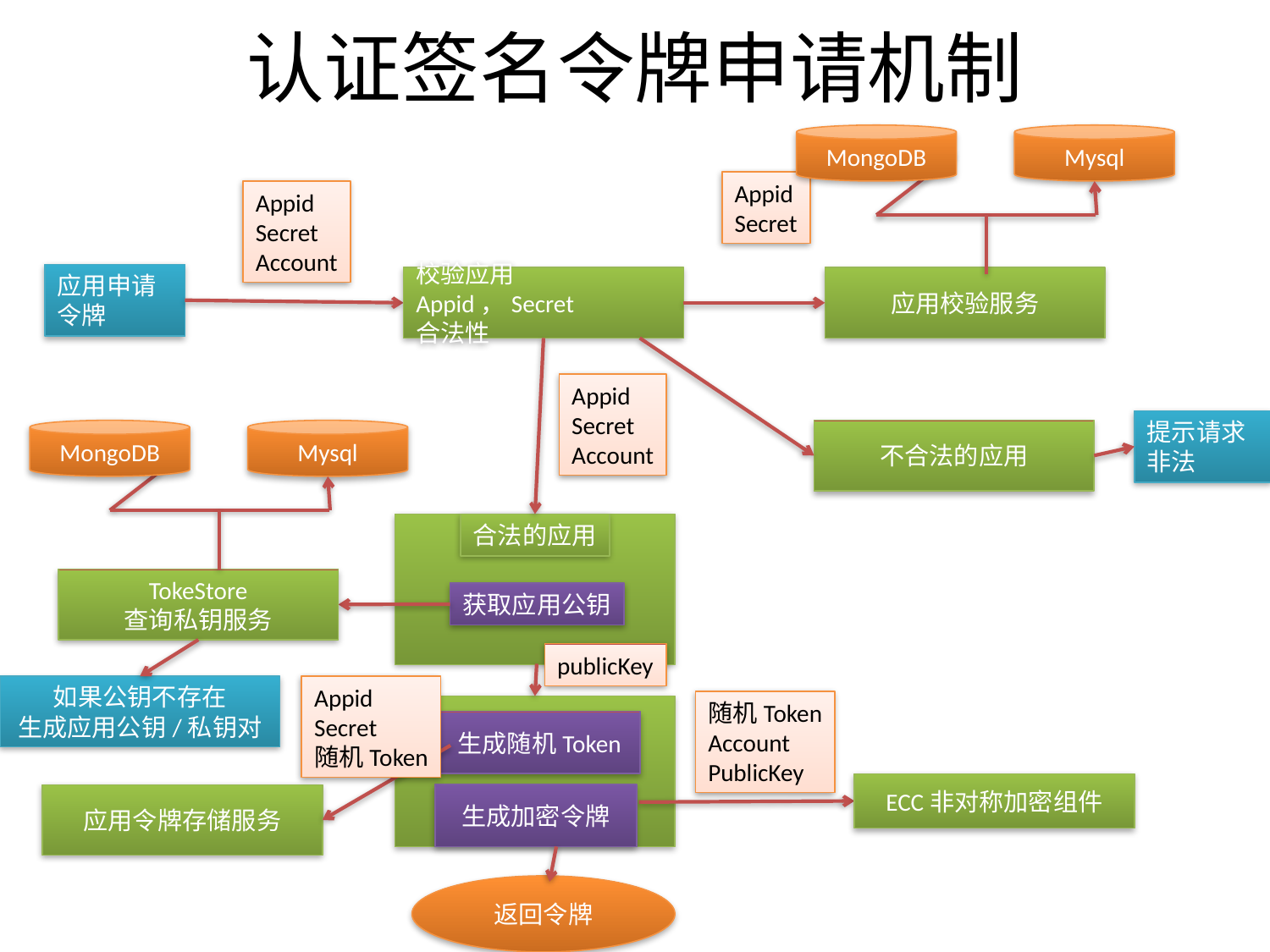

# 认证签名令牌申请机制
MongoDB
Mysql
Appid
Secret
Appid
Secret
Account
应用申请令牌
校验应用Appid，Secret
合法性
应用校验服务
Appid
Secret
Account
提示请求非法
MongoDB
Mysql
不合法的应用

合法的应用
TokeStore
查询私钥服务
获取应用公钥
publicKey
如果公钥不存在
生成应用公钥/私钥对
Appid
Secret
随机Token
随机Token
Account
PublicKey

生成随机Token
ECC非对称加密组件
生成加密令牌
应用令牌存储服务
返回令牌